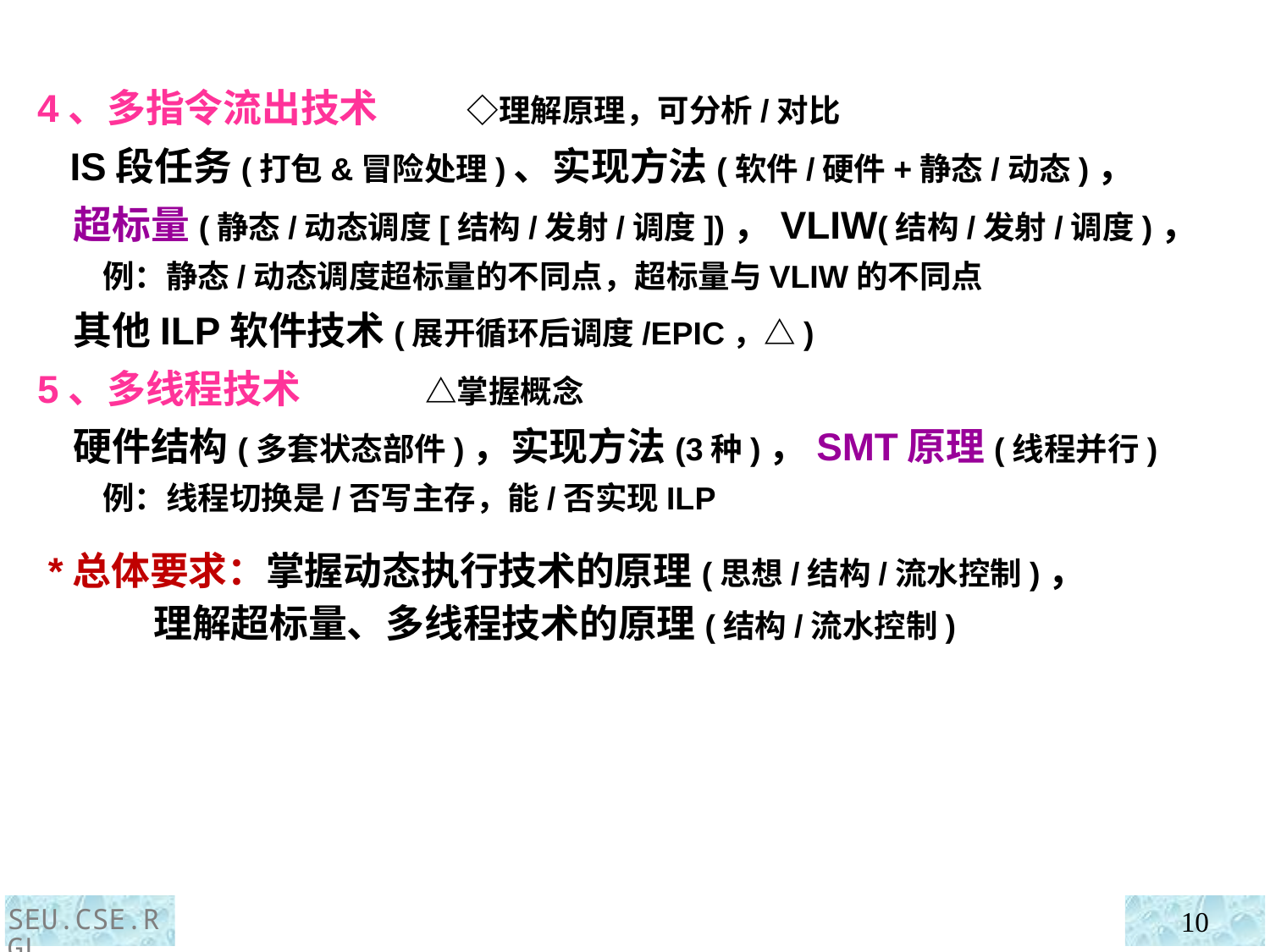

4、多指令流出技术          ◇理解原理，可分析/对比
   IS段任务(打包&冒险处理)、实现方法(软件/硬件+静态/动态)，
   超标量(静态/动态调度[结构/发射/调度])，VLIW(结构/发射/调度)，
        例：静态/动态调度超标量的不同点，超标量与VLIW的不同点
   其他ILP软件技术(展开循环后调度/EPIC，△)
5、多线程技术              △掌握概念
   硬件结构(多套状态部件)，实现方法(3种)，SMT原理(线程并行)
        例：线程切换是/否写主存，能/否实现ILP
 *总体要求：掌握动态执行技术的原理(思想/结构/流水控制)，
            理解超标量、多线程技术的原理(结构/流水控制)
SEU.CSE.RGL
10